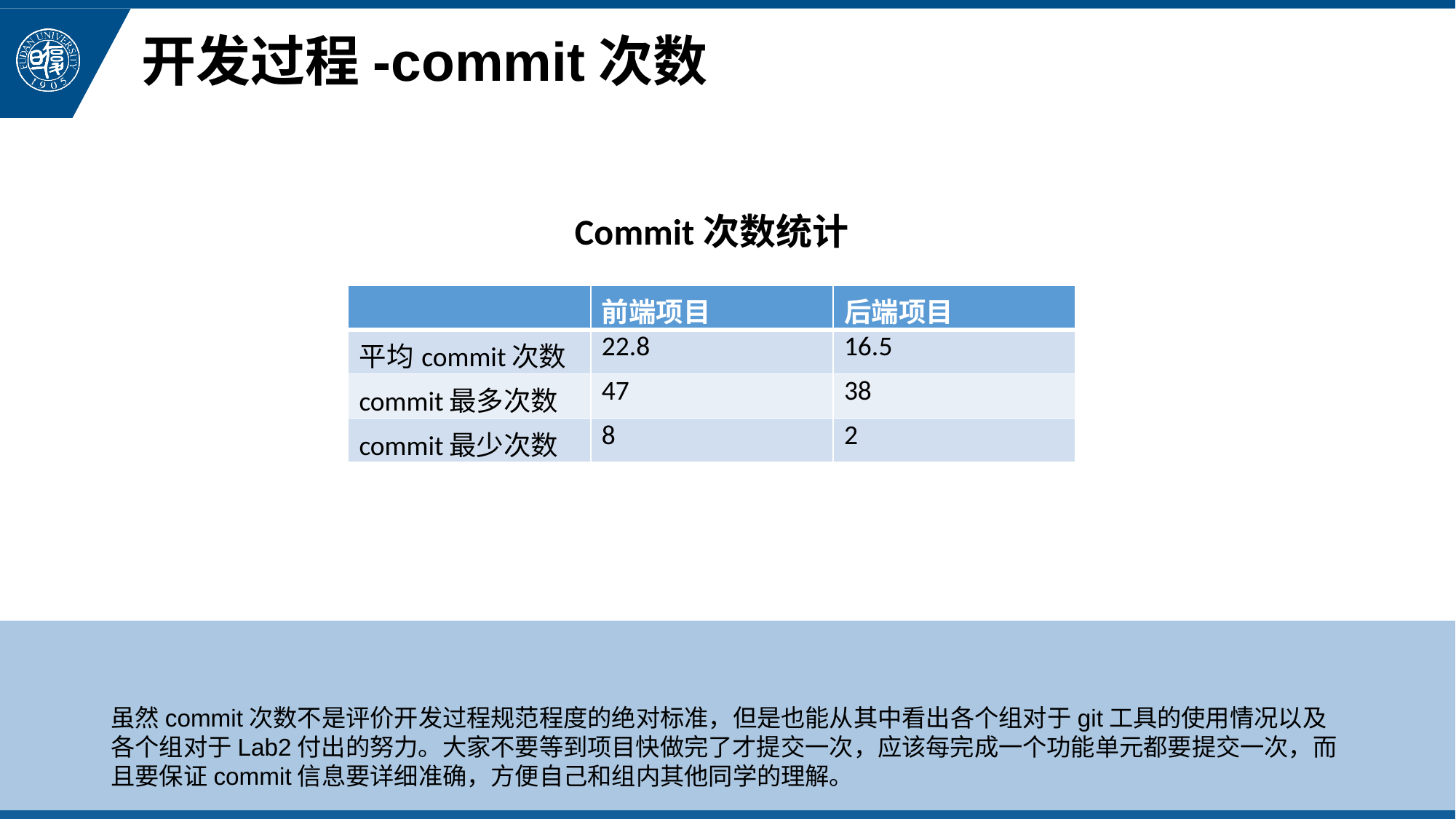

# 开发过程-commit次数
Commit次数统计
|  | 前端项目 | 后端项目 |
| --- | --- | --- |
| 平均commit次数 | 22.8 | 16.5 |
| commit最多次数 | 47 | 38 |
| commit最少次数 | 8 | 2 |

虽然commit次数不是评价开发过程规范程度的绝对标准，但是也能从其中看出各个组对于git工具的使用情况以及各个组对于Lab2付出的努力。大家不要等到项目快做完了才提交一次，应该每完成一个功能单元都要提交一次，而且要保证commit信息要详细准确，方便自己和组内其他同学的理解。